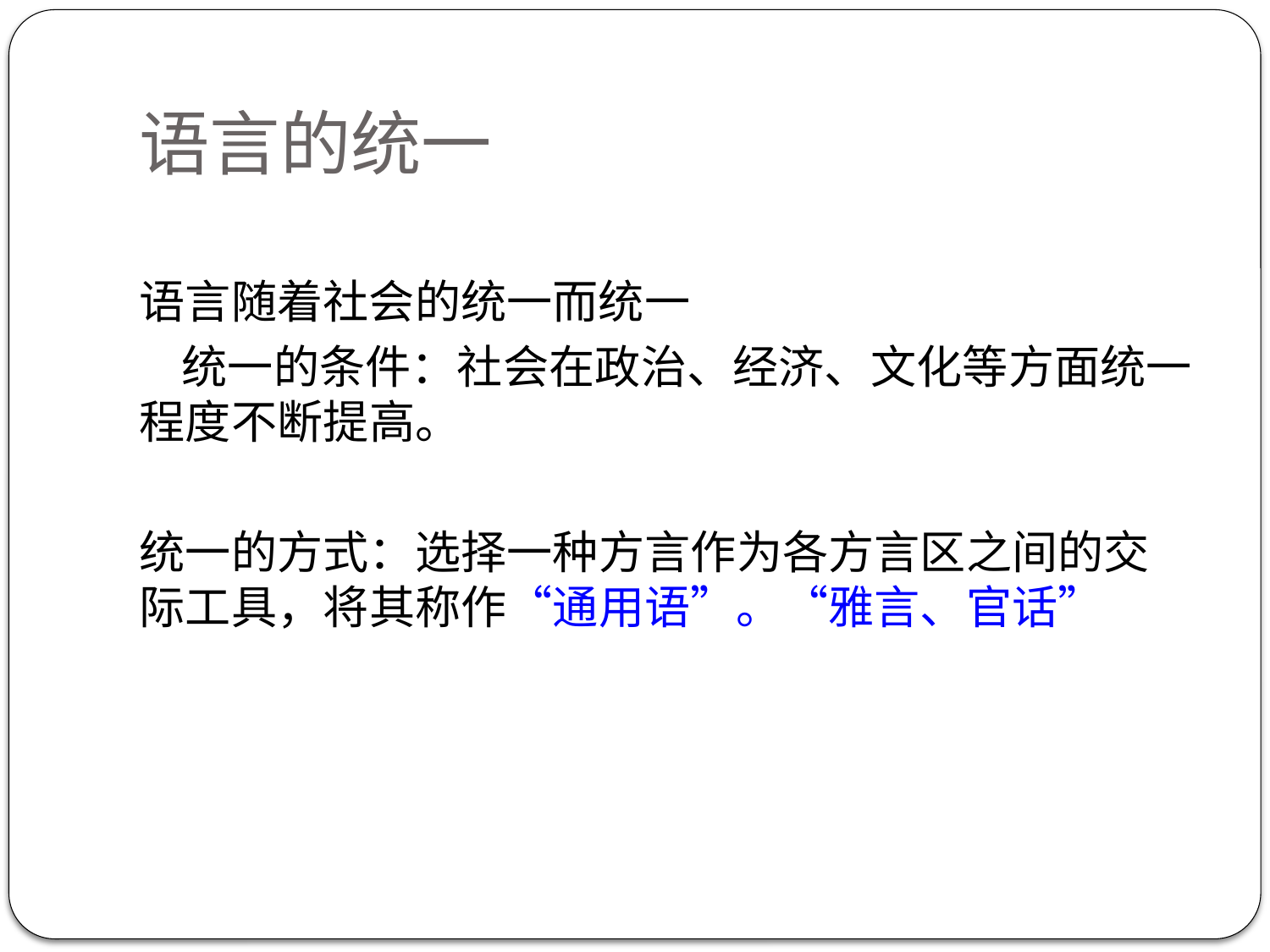

# 语言的统一

语言随着社会的统一而统一
   统一的条件：社会在政治、经济、文化等方面统一程度不断提高。

统一的方式：选择一种方言作为各方言区之间的交际工具，将其称作“通用语”。“雅言、官话”